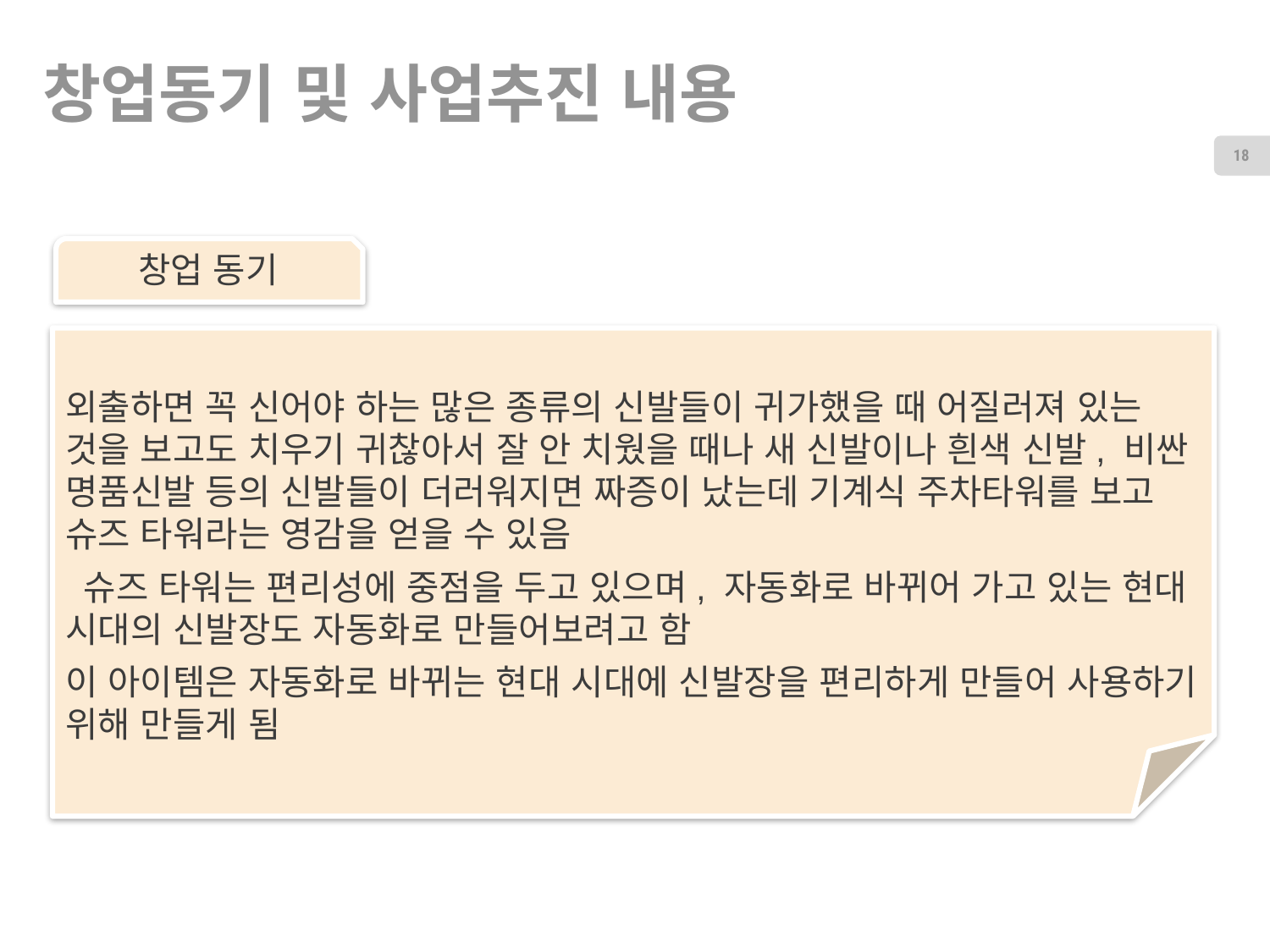

# 창업동기 및 사업추진 내용
18
창업 동기

외출하면 꼭 신어야 하는 많은 종류의 신발들이 귀가했을 때 어질러져 있는
것을 보고도 치우기 귀찮아서 잘 안 치웠을 때나 새 신발이나 흰색 신발, 비싼 명품신발 등의 신발들이 더러워지면 짜증이 났는데 기계식 주차타워를 보고 슈즈 타워라는 영감을 얻을 수 있음

 슈즈 타워는 편리성에 중점을 두고 있으며, 자동화로 바뀌어 가고 있는 현대 시대의 신발장도 자동화로 만들어보려고 함

이 아이템은 자동화로 바뀌는 현대 시대에 신발장을 편리하게 만들어 사용하기 위해 만들게 됨